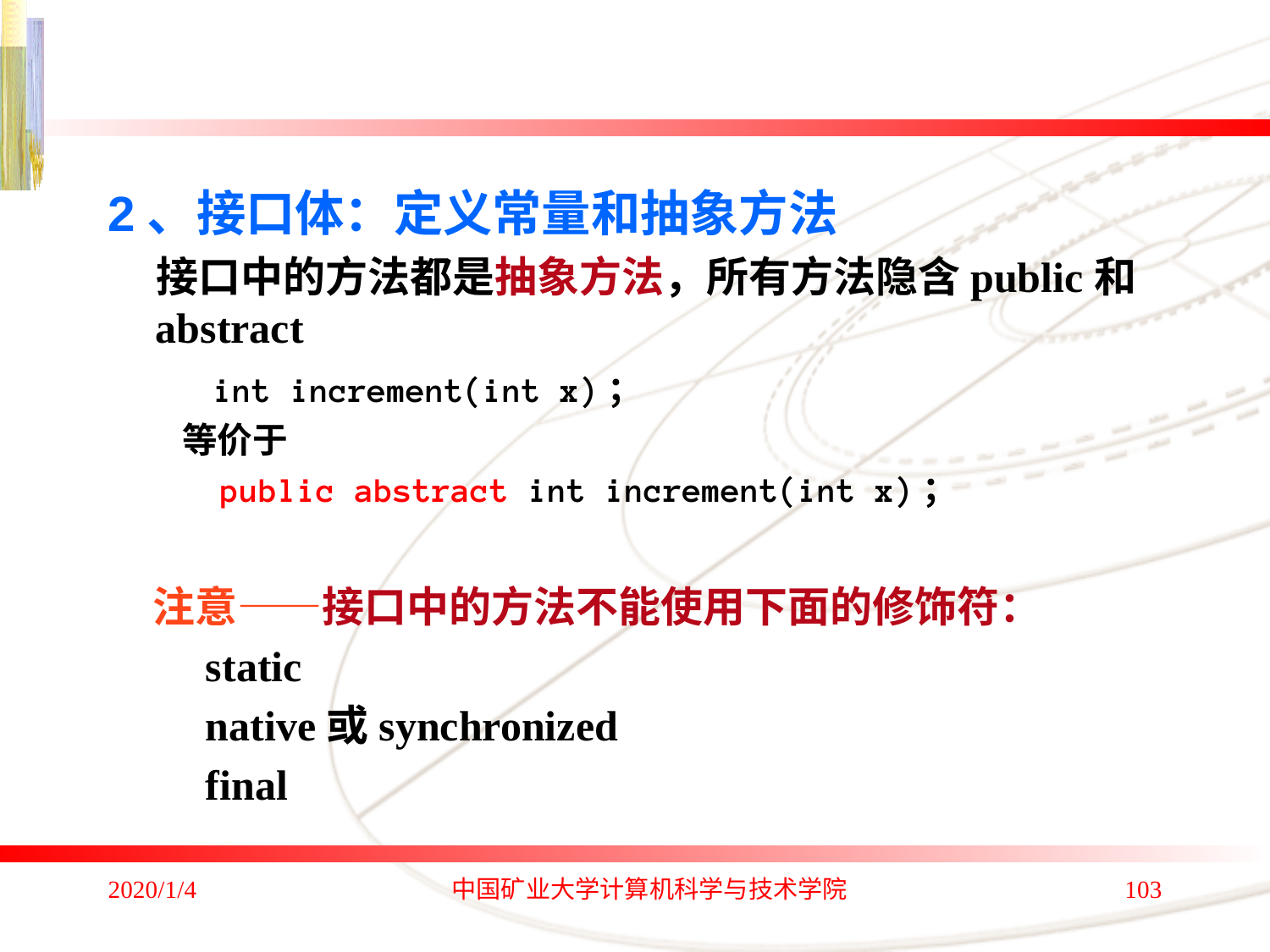

#
2、接口体：定义常量和抽象方法
    接口中的方法都是抽象方法，所有方法隐含public和abstract
          int increment(int x)；
等价于
  public abstract int increment(int x)；
注意——接口中的方法不能使用下面的修饰符：
     static
     native或synchronized
     final
2020/1/4
中国矿业大学计算机科学与技术学院
103